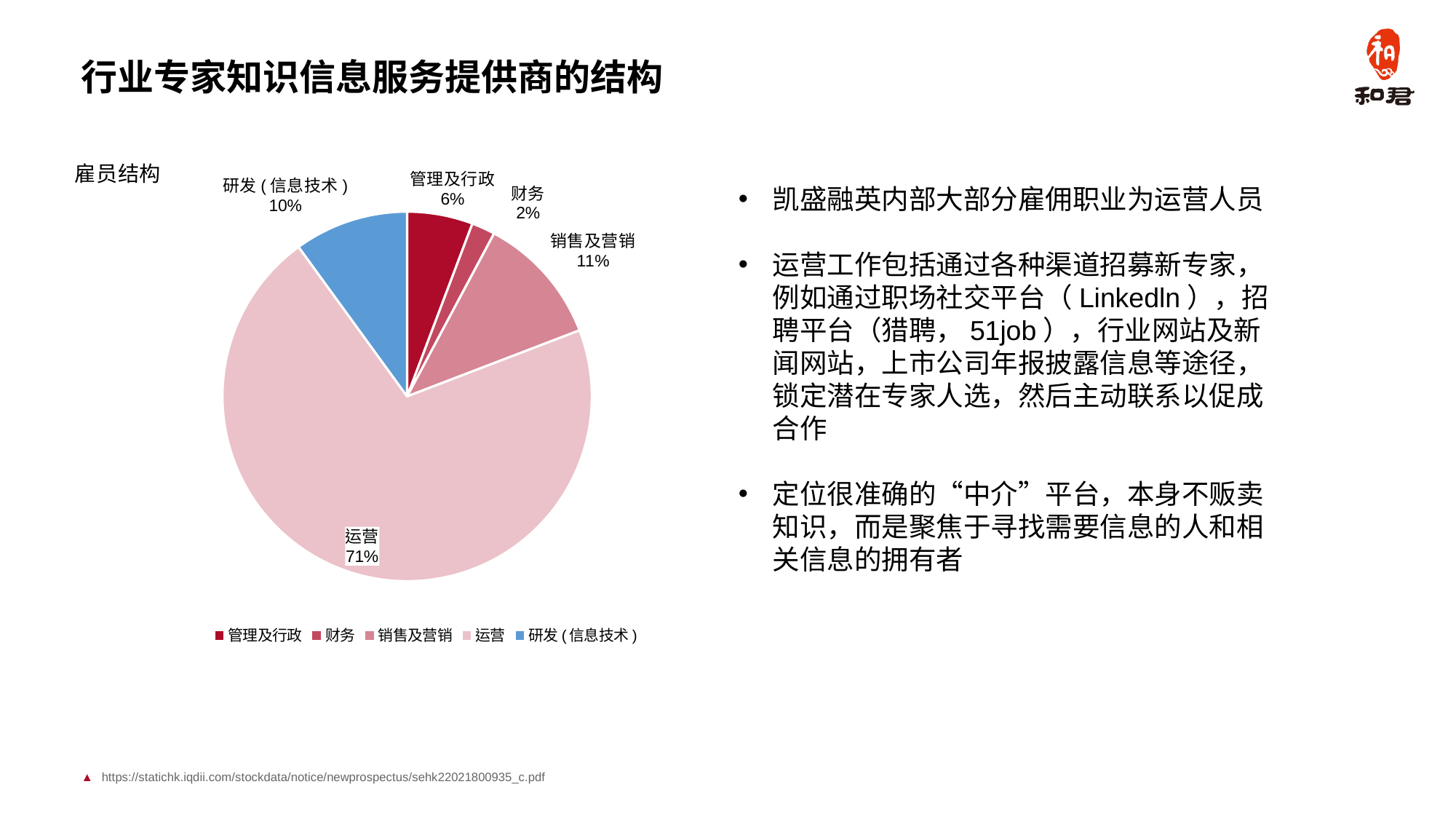

# 行业专家知识信息服务提供商的结构

### Chart: 雇员结构

| Category | 人数 |
|---|---|
| 管理及行政 | 42.0 |
| 财务 | 15.0 |
| 销售及营销 | 83.0 |
| 运营 | 517.0 |
| 研发(信息技术) | 73.0 |
凯盛融英内部大部分雇佣职业为运营人员

运营工作包括通过各种渠道招募新专家，例如通过职场社交平台（Linkedln），招聘平台（猎聘，51job），行业网站及新闻网站，上市公司年报披露信息等途径，锁定潜在专家人选，然后主动联系以促成合作

定位很准确的“中介”平台，本身不贩卖知识，而是聚焦于寻找需要信息的人和相关信息的拥有者

https://statichk.iqdii.com/stockdata/notice/newprospectus/sehk22021800935_c.pdf